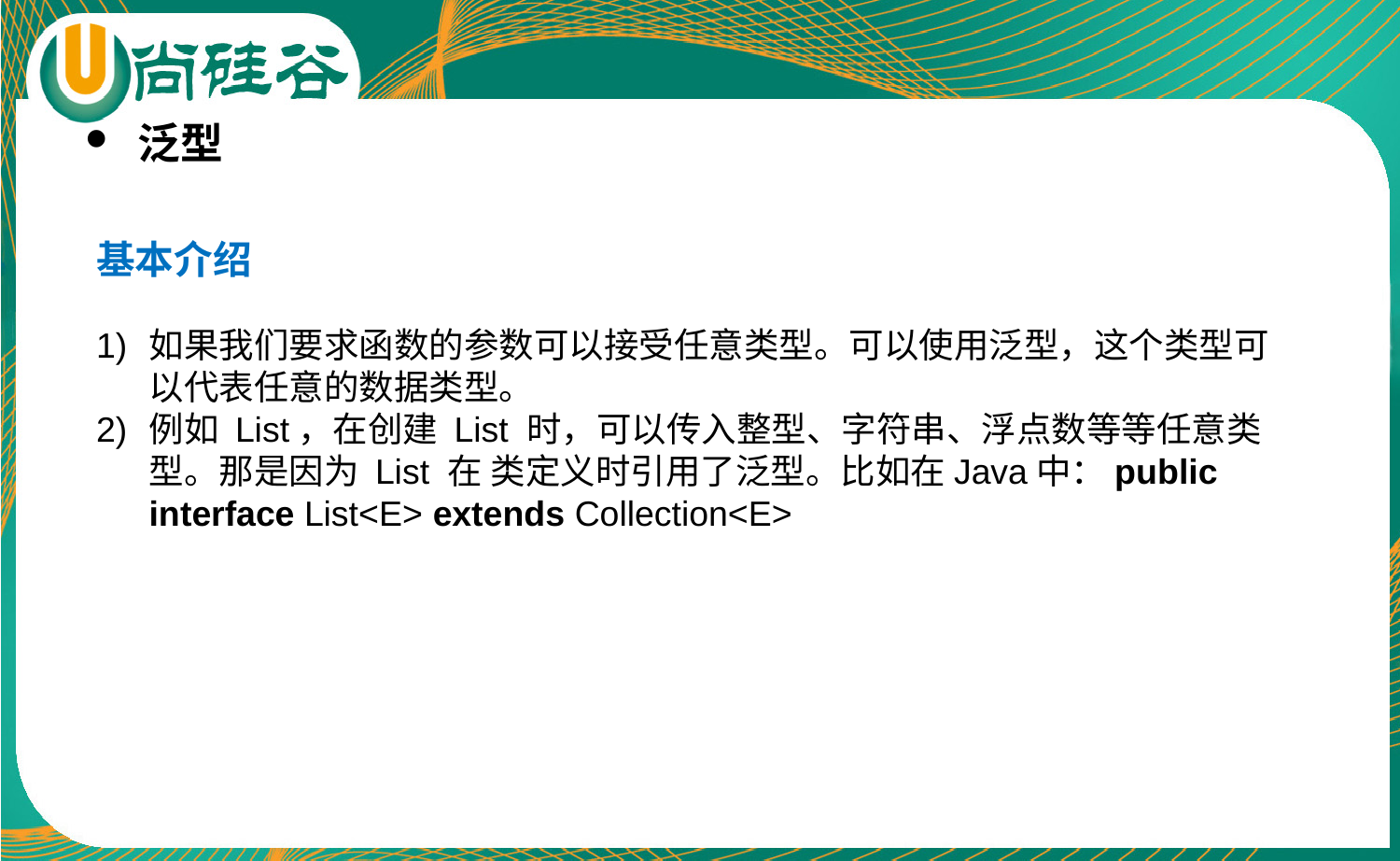

泛型

基本介绍

如果我们要求函数的参数可以接受任意类型。可以使用泛型，这个类型可以代表任意的数据类型。
例如 List，在创建 List 时，可以传入整型、字符串、浮点数等等任意类型。那是因为 List 在 类定义时引用了泛型。比如在Java中：public interface List<E> extends Collection<E>